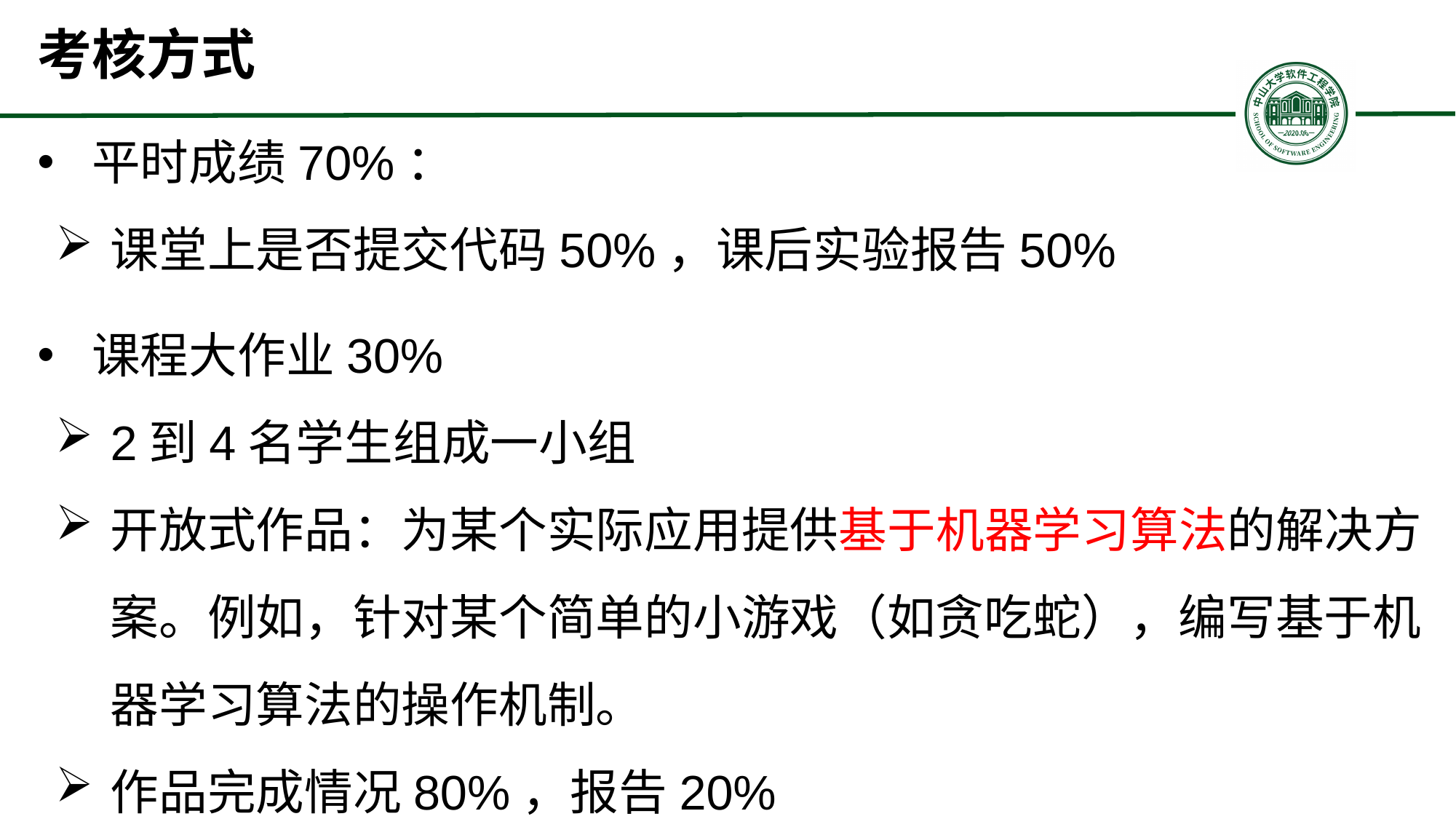

考核方式
平时成绩70%：
课堂上是否提交代码50%，课后实验报告50%
课程大作业30%
2到4名学生组成一小组
开放式作品：为某个实际应用提供基于机器学习算法的解决方案。例如，针对某个简单的小游戏（如贪吃蛇），编写基于机器学习算法的操作机制。
作品完成情况80%，报告20%